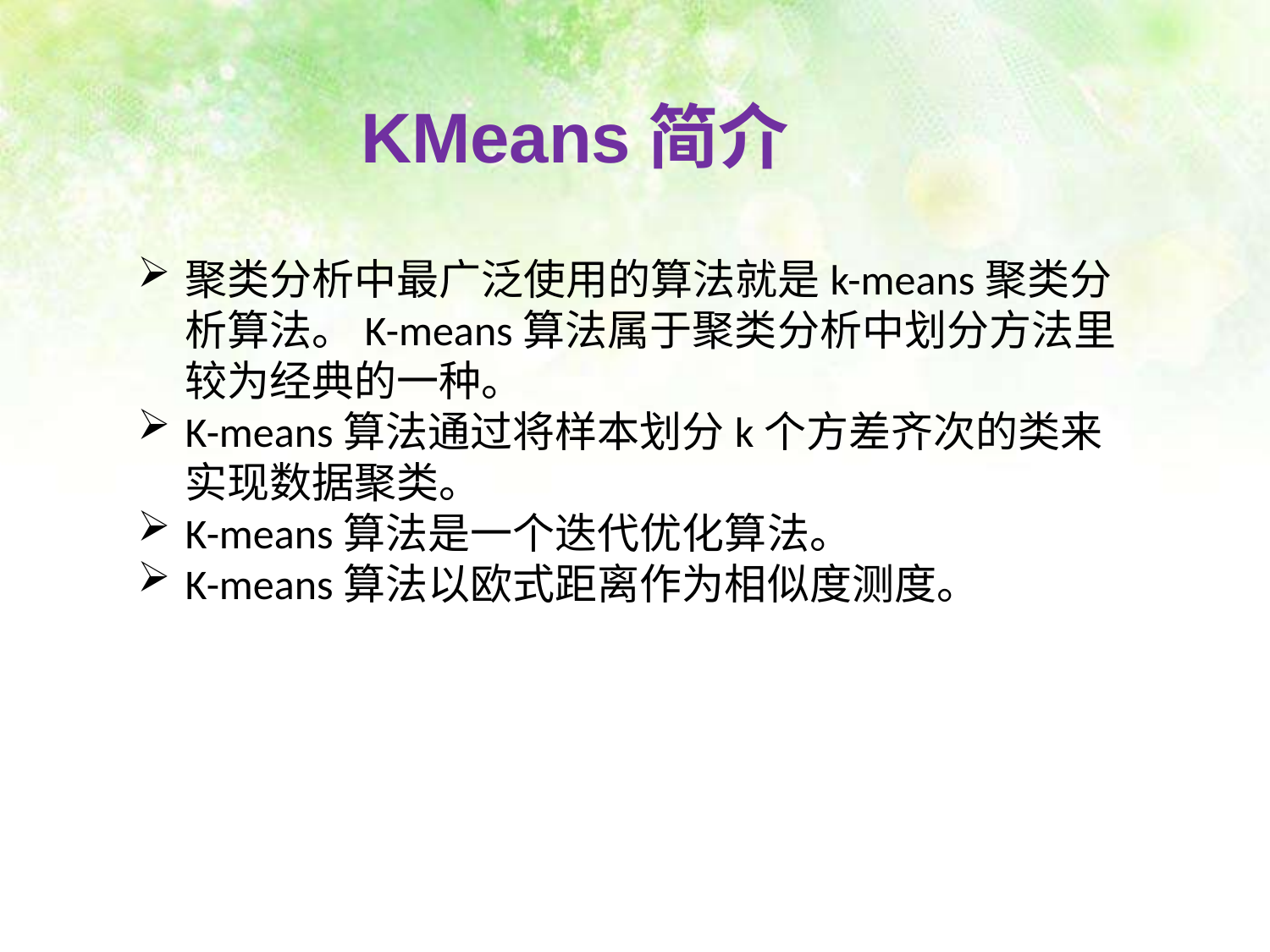

KMeans简介
聚类分析中最广泛使用的算法就是k-means聚类分析算法。K-means算法属于聚类分析中划分方法里较为经典的一种。
K-means算法通过将样本划分k个方差齐次的类来实现数据聚类。
K-means算法是一个迭代优化算法。
K-means算法以欧式距离作为相似度测度。